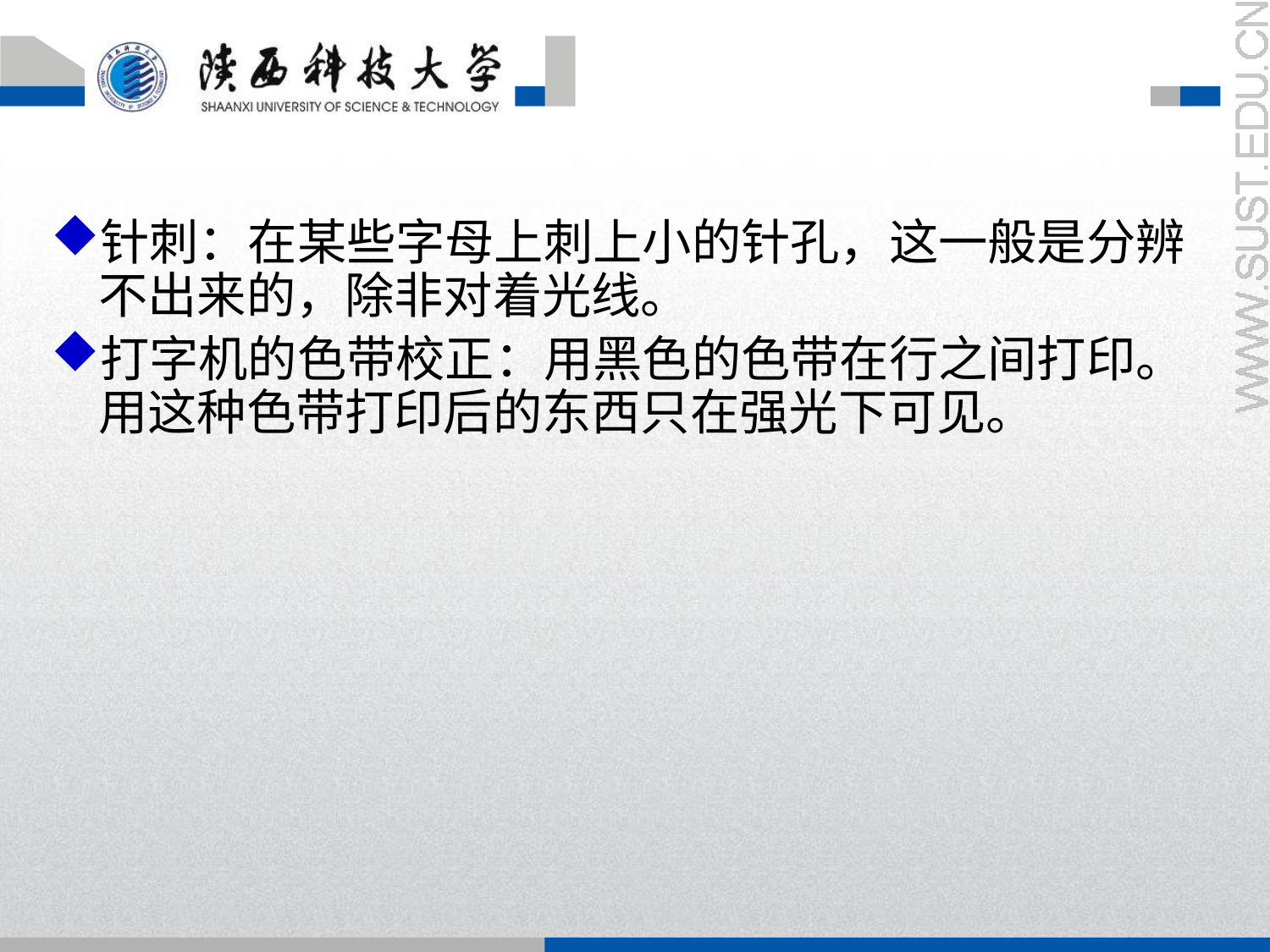

针刺：在某些字母上刺上小的针孔，这一般是分辨不出来的，除非对着光线。
打字机的色带校正：用黑色的色带在行之间打印。用这种色带打印后的东西只在强光下可见。